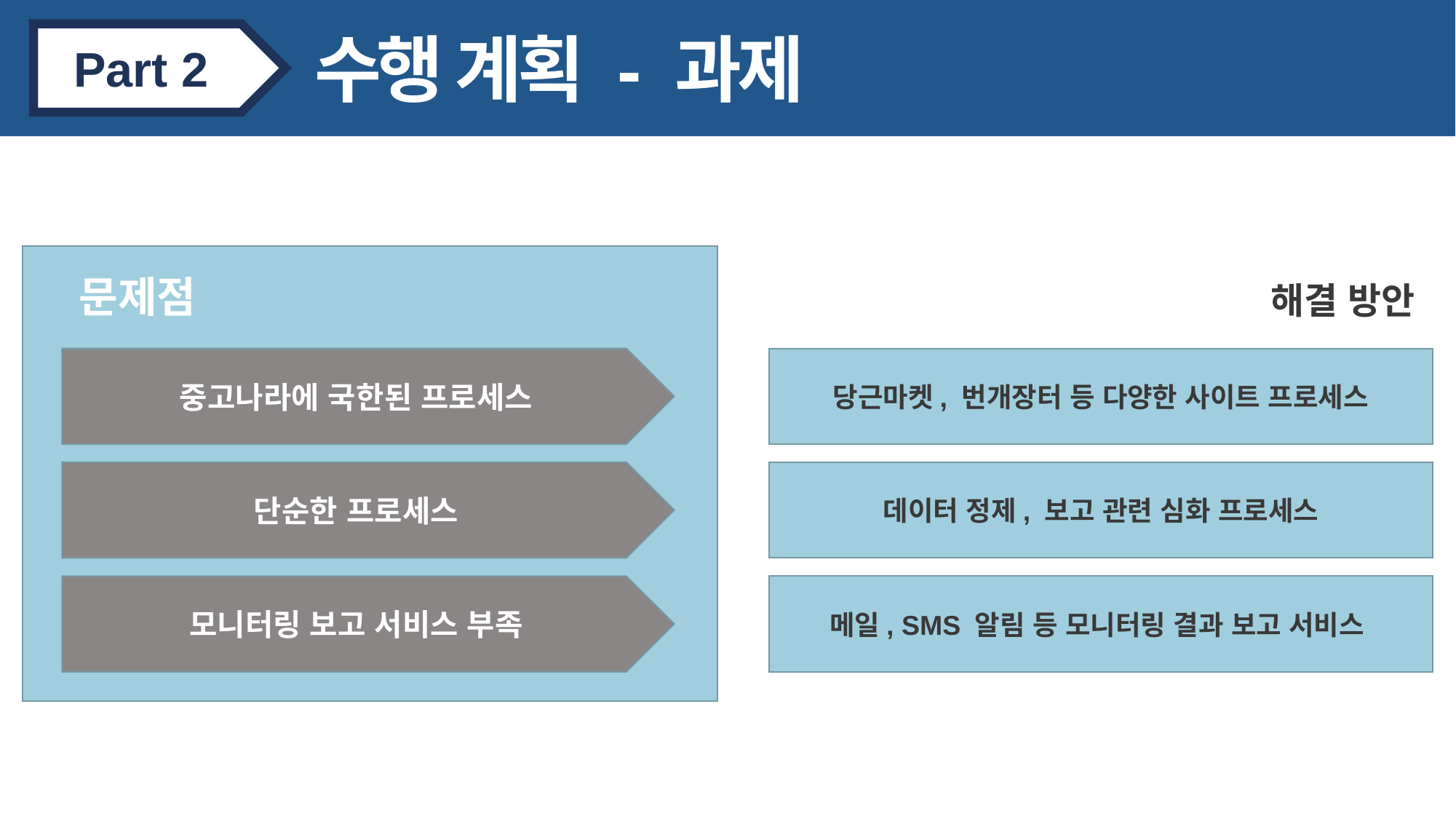

수행 계획 - 과제

Part 2

문제점
해결 방안
해결 방안
중고나라에 국한된 프로세스
당근마켓, 번개장터 등 다양한 사이트 프로세스
단순한 프로세스
데이터 정제, 보고 관련 심화 프로세스
모니터링 보고 서비스 부족
메일, SMS 알림 등 모니터링 결과 보고 서비스